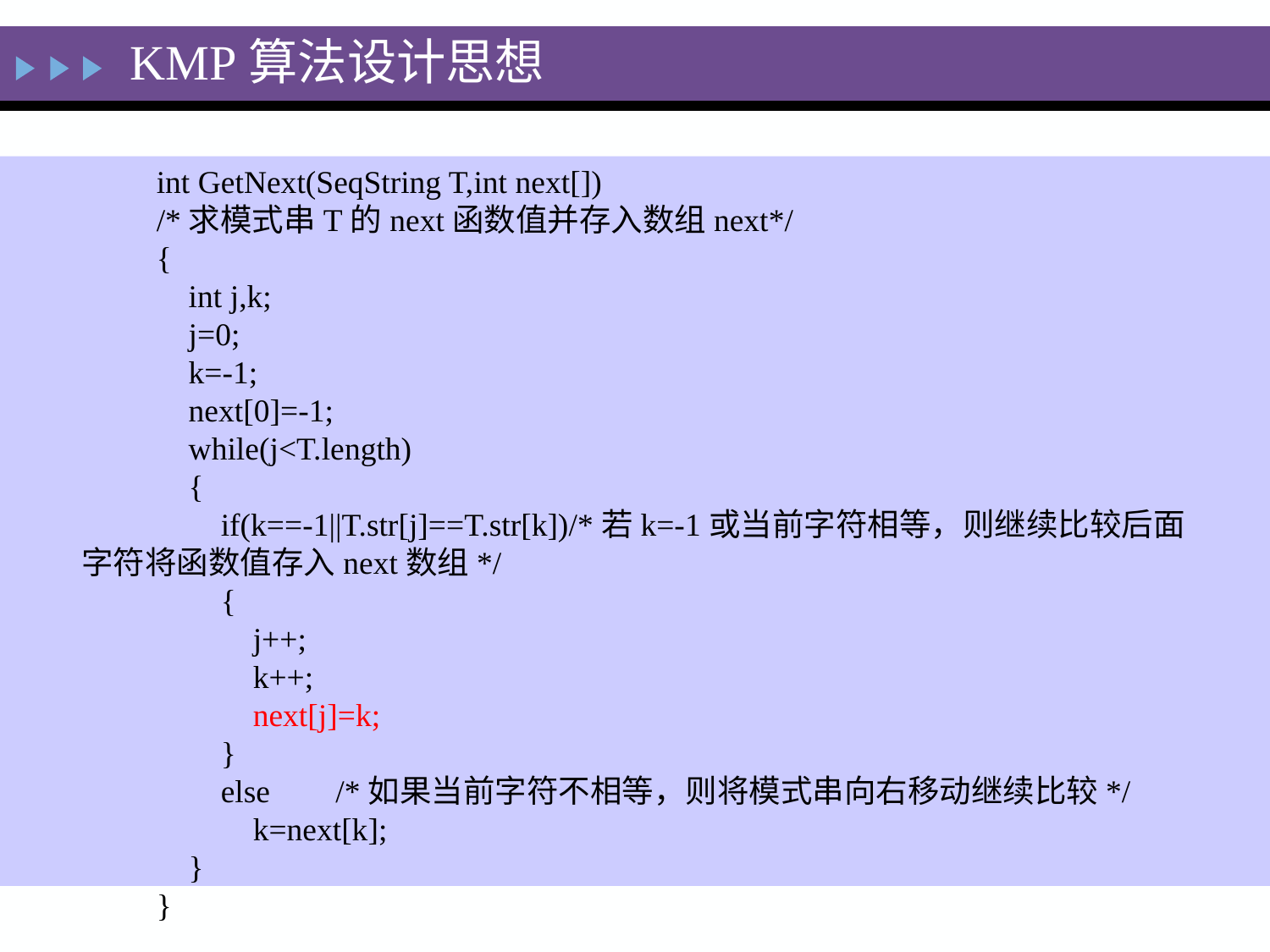

KMP算法设计思想
#
int GetNext(SeqString T,int next[])
/*求模式串T的next函数值并存入数组next*/
{
    int j,k;
    j=0;
    k=-1;
    next[0]=-1;
    while(j<T.length)
    {
        if(k==-1||T.str[j]==T.str[k])/*若k=-1或当前字符相等，则继续比较后面字符将函数值存入next数组*/
        {
            j++;
            k++;
            next[j]=k;
        }
        else	/*如果当前字符不相等，则将模式串向右移动继续比较*/
            k=next[k];
    }
}